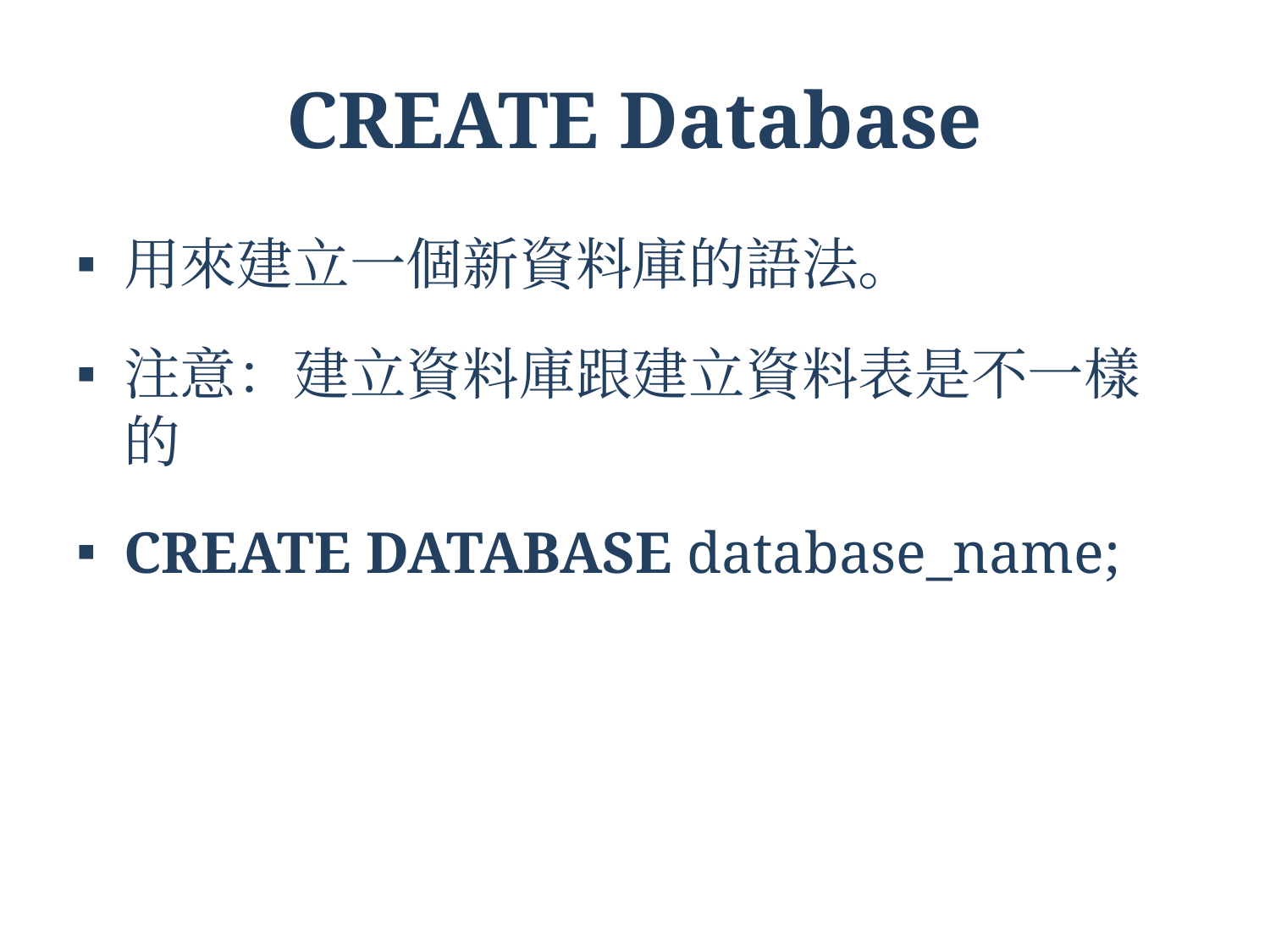

# CREATE Database
用來建立一個新資料庫的語法。
注意：建立資料庫跟建立資料表是不一樣的
CREATE DATABASE database_name;